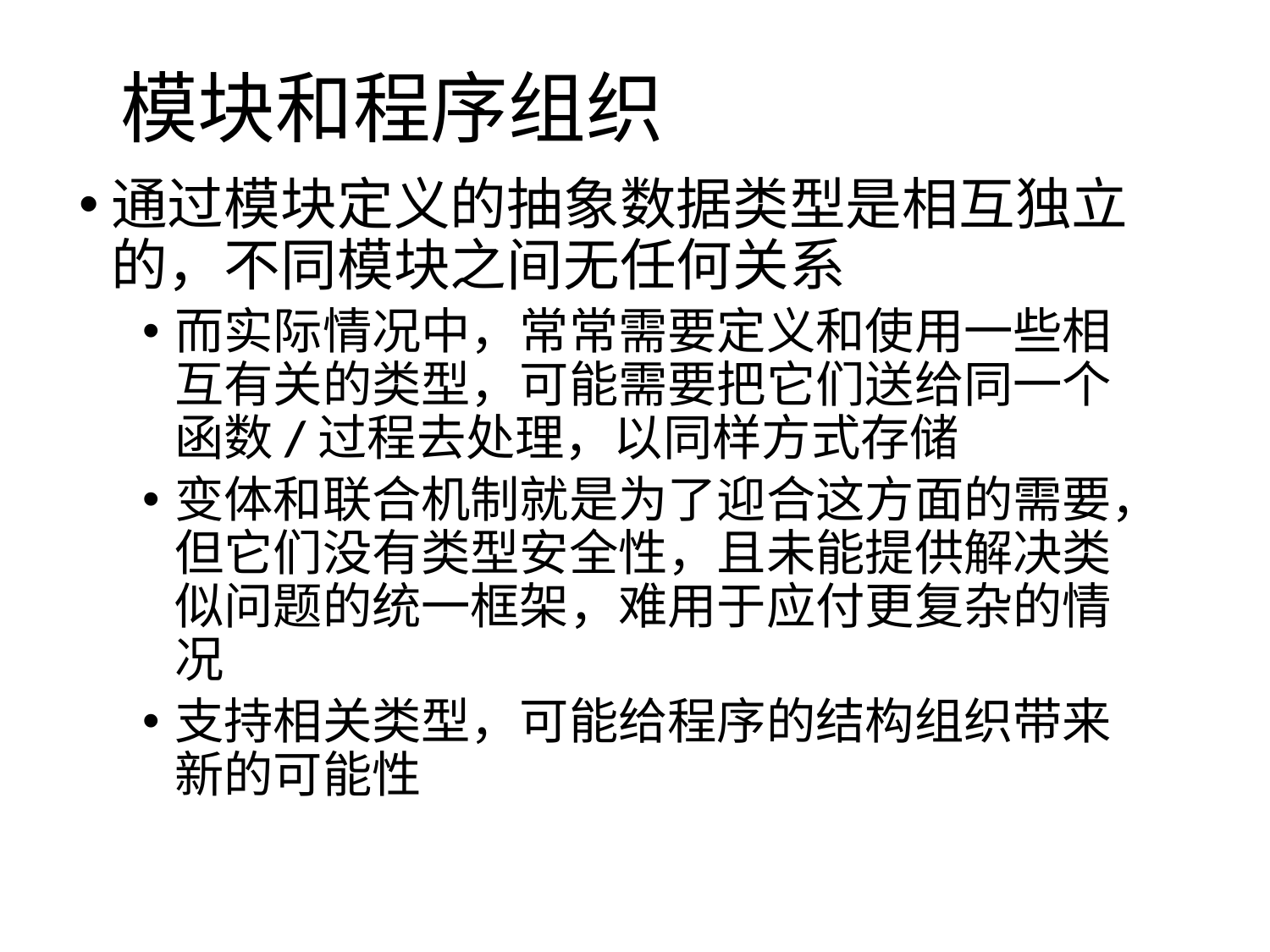

模块和程序组织
通过模块定义的抽象数据类型是相互独立的，不同模块之间无任何关系
而实际情况中，常常需要定义和使用一些相互有关的类型，可能需要把它们送给同一个函数/过程去处理，以同样方式存储
变体和联合机制就是为了迎合这方面的需要，但它们没有类型安全性，且未能提供解决类似问题的统一框架，难用于应付更复杂的情况
支持相关类型，可能给程序的结构组织带来新的可能性